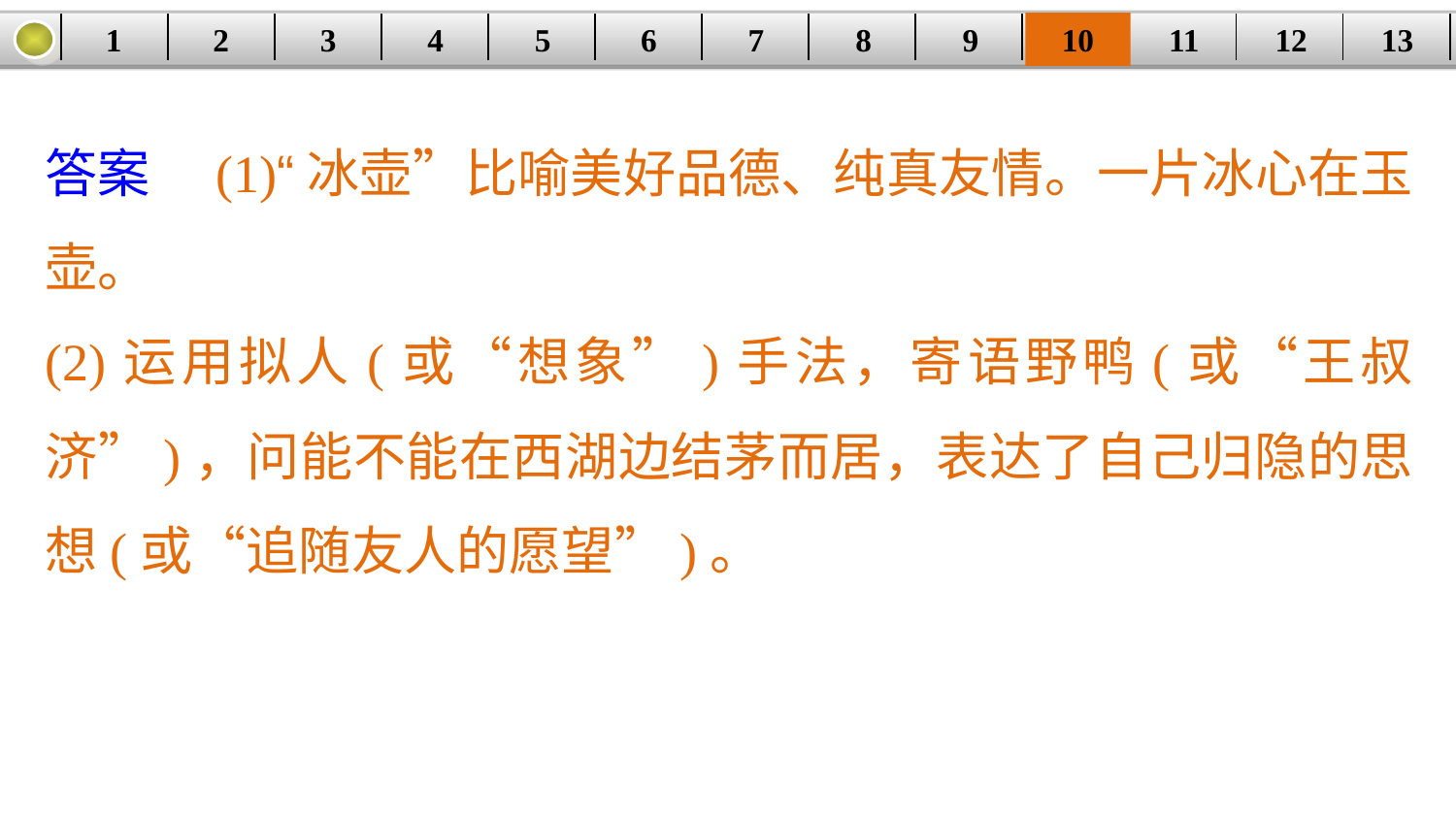

1
2
3
4
5
6
7
8
9
10
11
12
13
|  |  |  |  |  |  |  |  |  |  |  |  |  |
| --- | --- | --- | --- | --- | --- | --- | --- | --- | --- | --- | --- | --- |

答案　(1)“冰壶”比喻美好品德、纯真友情。一片冰心在玉壶。
(2)运用拟人(或“想象”)手法，寄语野鸭(或“王叔济”)，问能不能在西湖边结茅而居，表达了自己归隐的思想(或“追随友人的愿望”)。